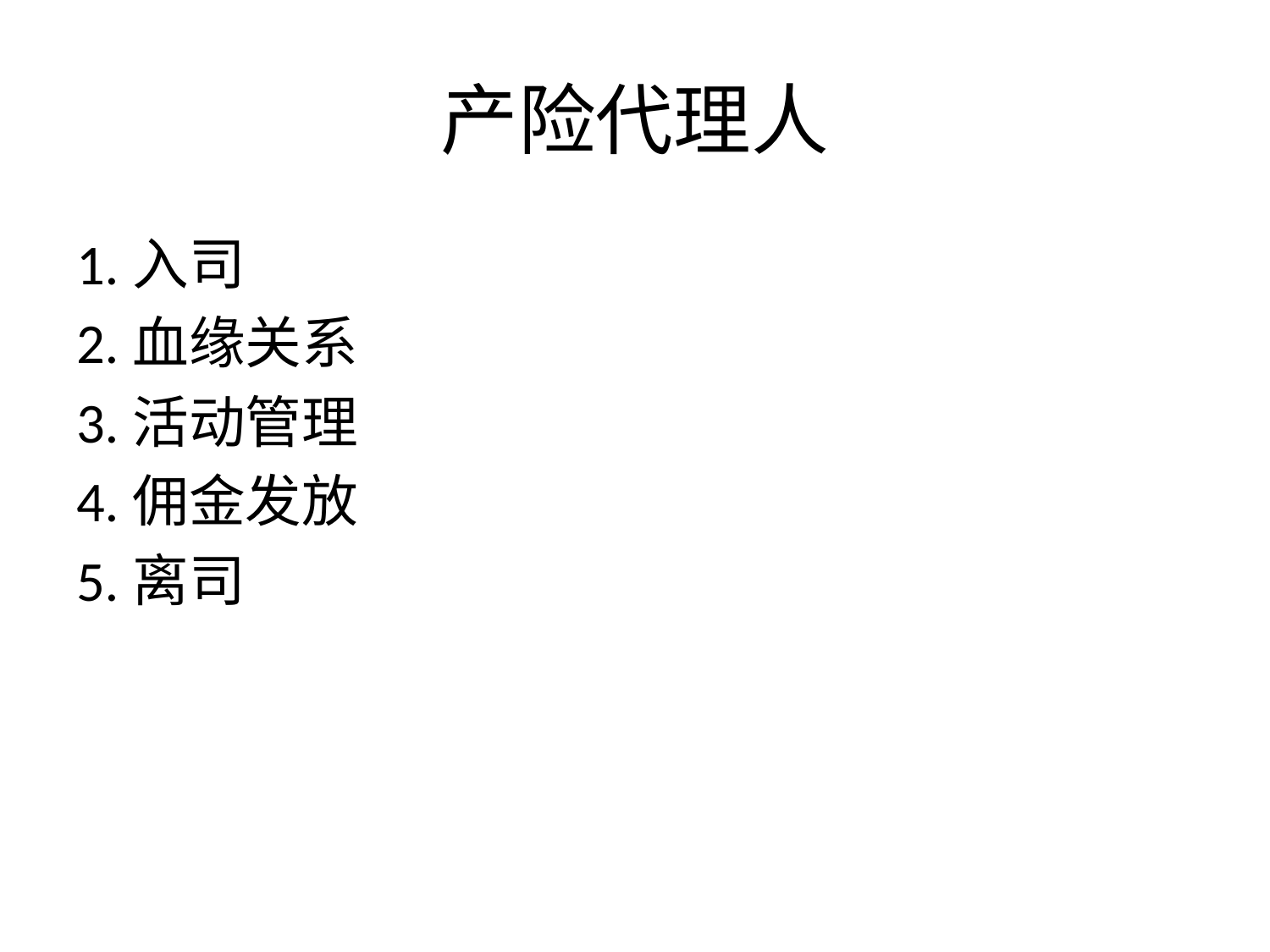

# 产险代理人
1.入司
2.血缘关系
3.活动管理
4.佣金发放
5.离司